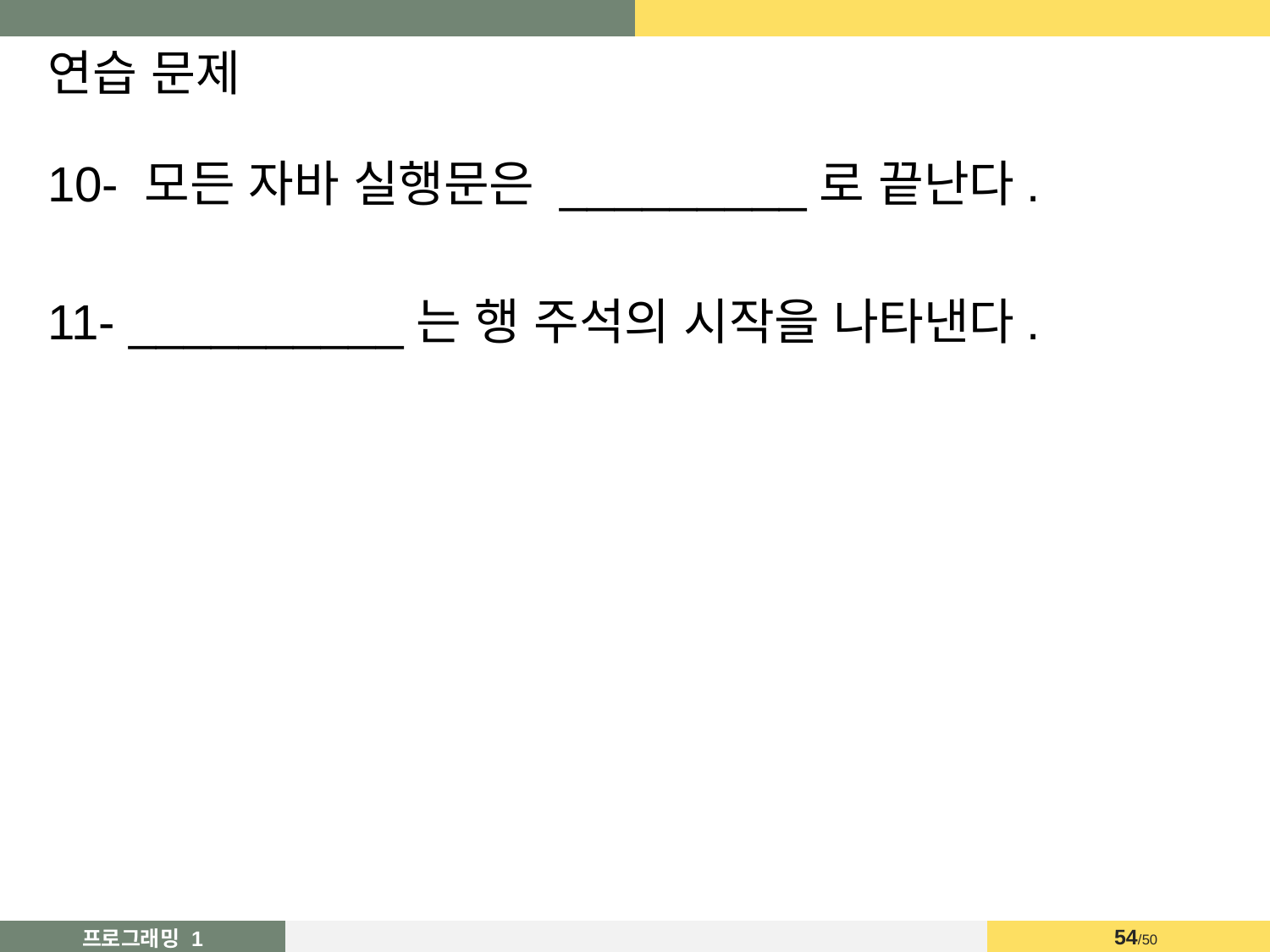

# 연습 문제
10- 모든 자바 실행문은 _________로 끝난다.

11- __________는 행 주석의 시작을 나타낸다.